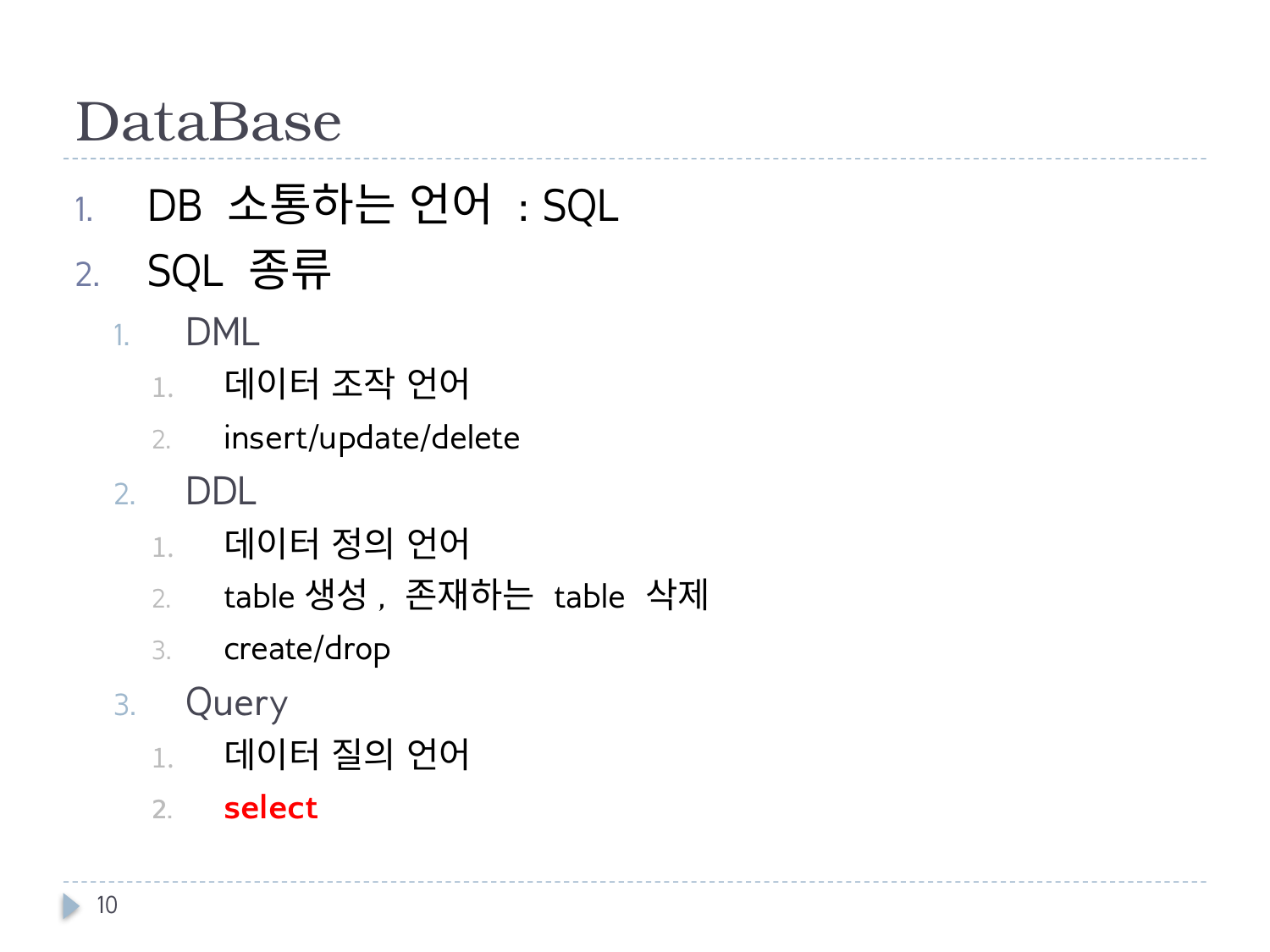

# DataBase
DB 소통하는 언어 : SQL
SQL 종류
DML
데이터 조작 언어
insert/update/delete
DDL
데이터 정의 언어
table생성, 존재하는 table 삭제
create/drop
Query
데이터 질의 언어
select

10